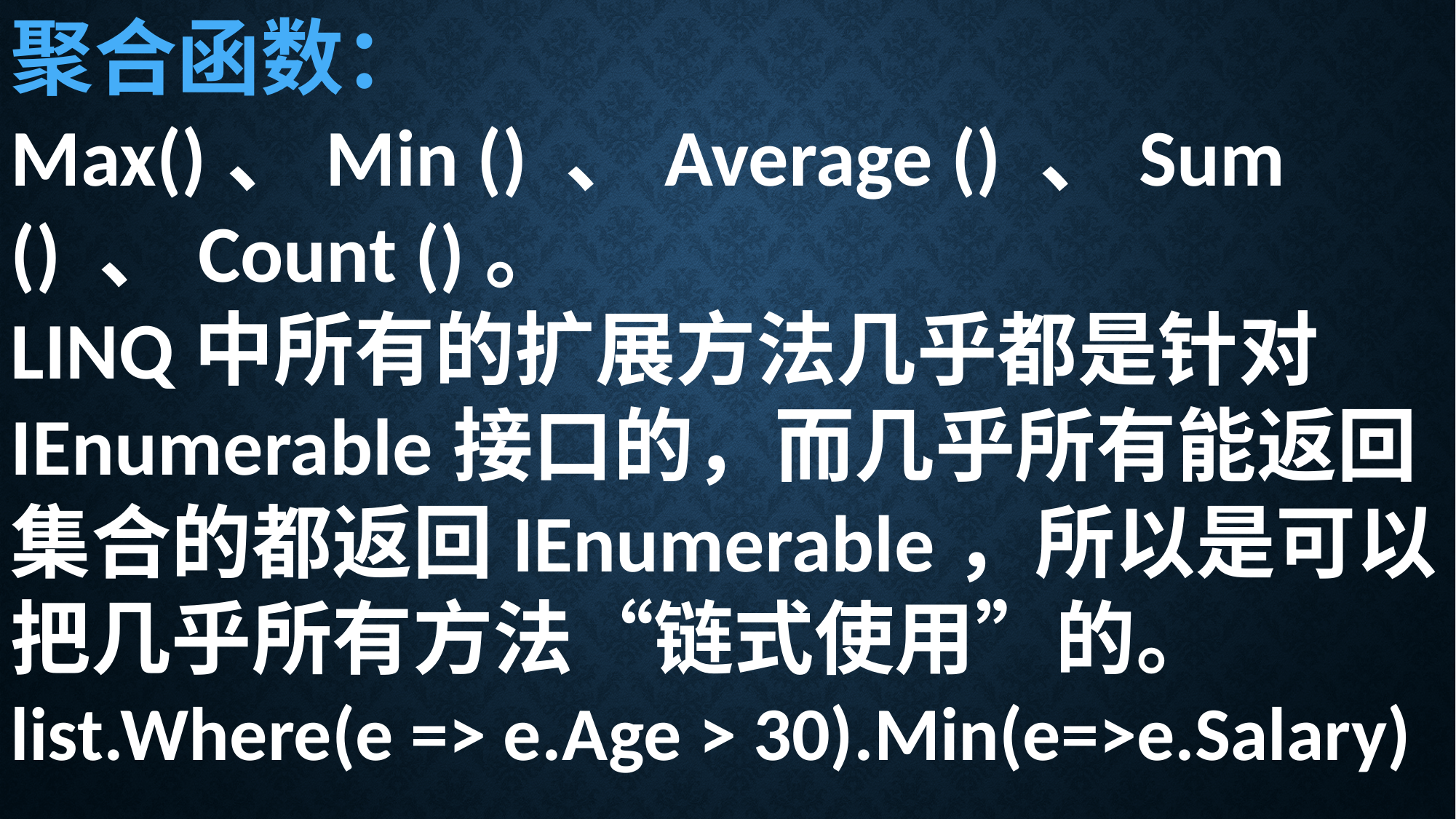

聚合函数：
Max()、Min () 、Average () 、Sum () 、Count ()。
LINQ中所有的扩展方法几乎都是针对IEnumerable接口的，而几乎所有能返回集合的都返回IEnumerable，所以是可以把几乎所有方法“链式使用”的。
list.Where(e => e.Age > 30).Min(e=>e.Salary)